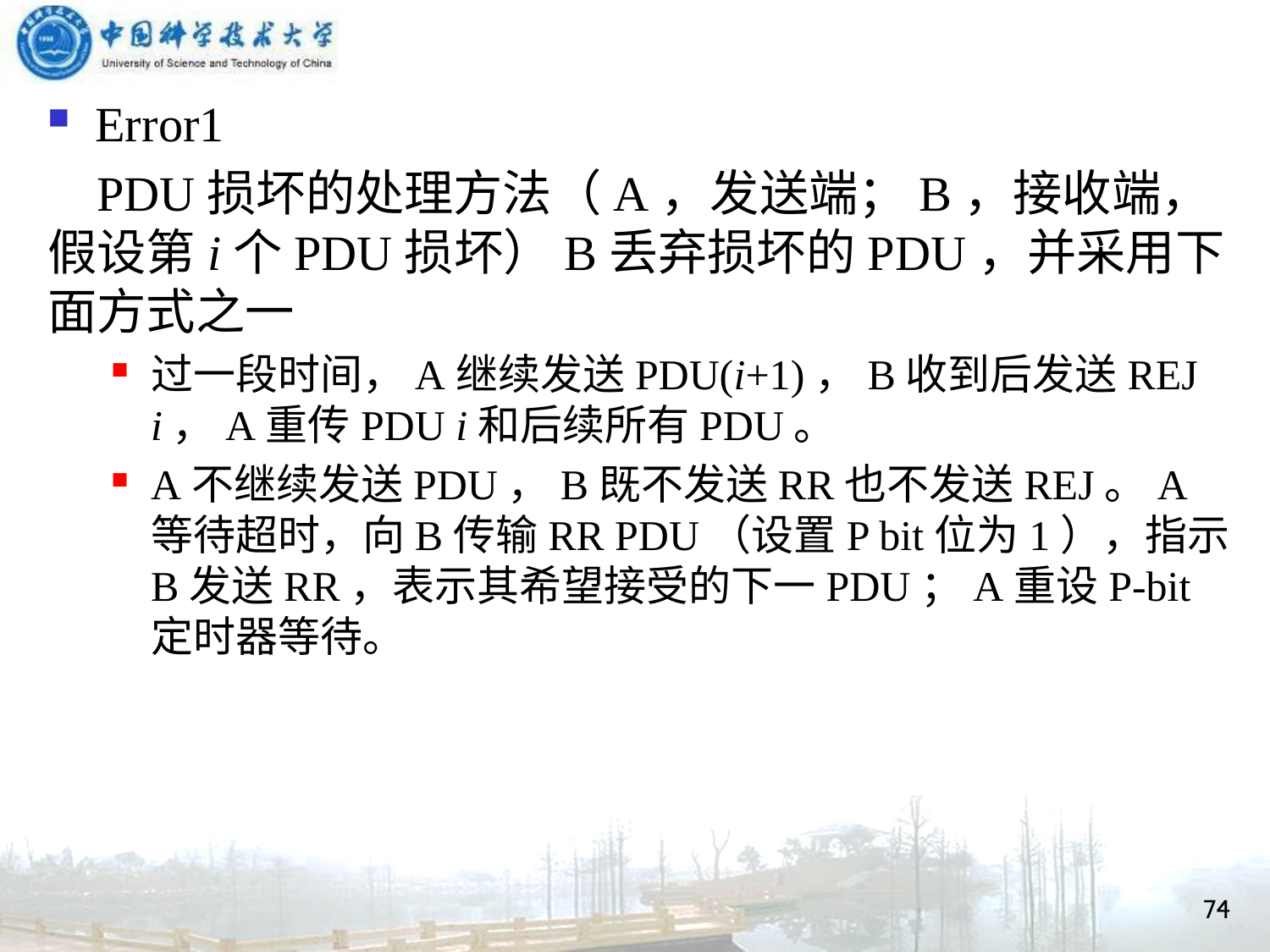

Error1
    PDU损坏的处理方法（A，发送端；B，接收端，假设第i个PDU损坏）B丢弃损坏的PDU，并采用下面方式之一
过一段时间，A继续发送PDU(i+1)，B收到后发送REJ i，A重传PDU i和后续所有PDU。
A不继续发送PDU，B既不发送RR也不发送REJ。A等待超时，向B传输RR PDU（设置P bit位为1），指示B发送RR，表示其希望接受的下一PDU；A重设P-bit定时器等待。

74